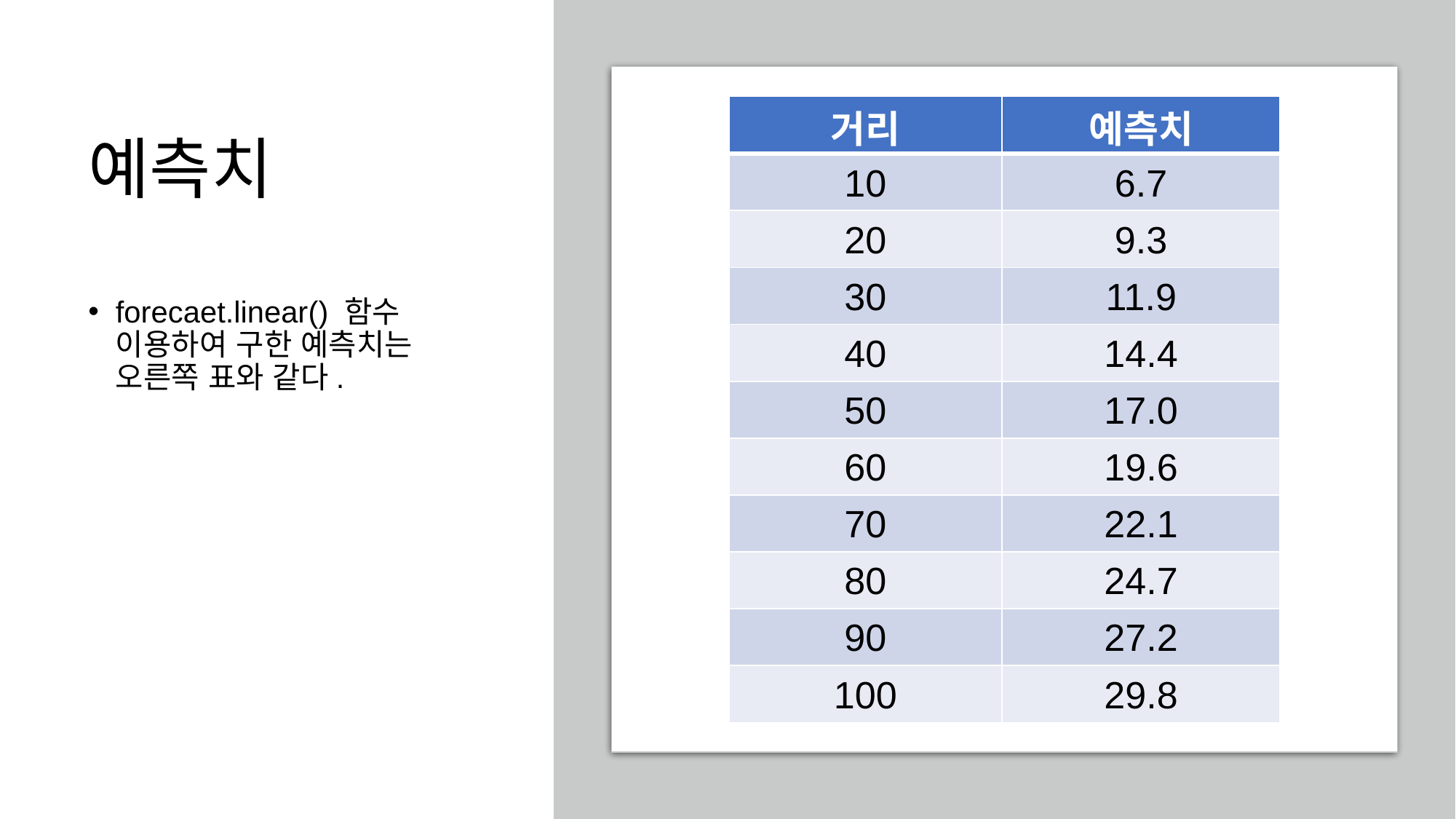

# 예측치
| 거리 | 예측치 |
| --- | --- |
| 10 | 6.7 |
| 20 | 9.3 |
| 30 | 11.9 |
| 40 | 14.4 |
| 50 | 17.0 |
| 60 | 19.6 |
| 70 | 22.1 |
| 80 | 24.7 |
| 90 | 27.2 |
| 100 | 29.8 |
forecaet.linear() 함수 이용하여 구한 예측치는 오른쪽 표와 같다.